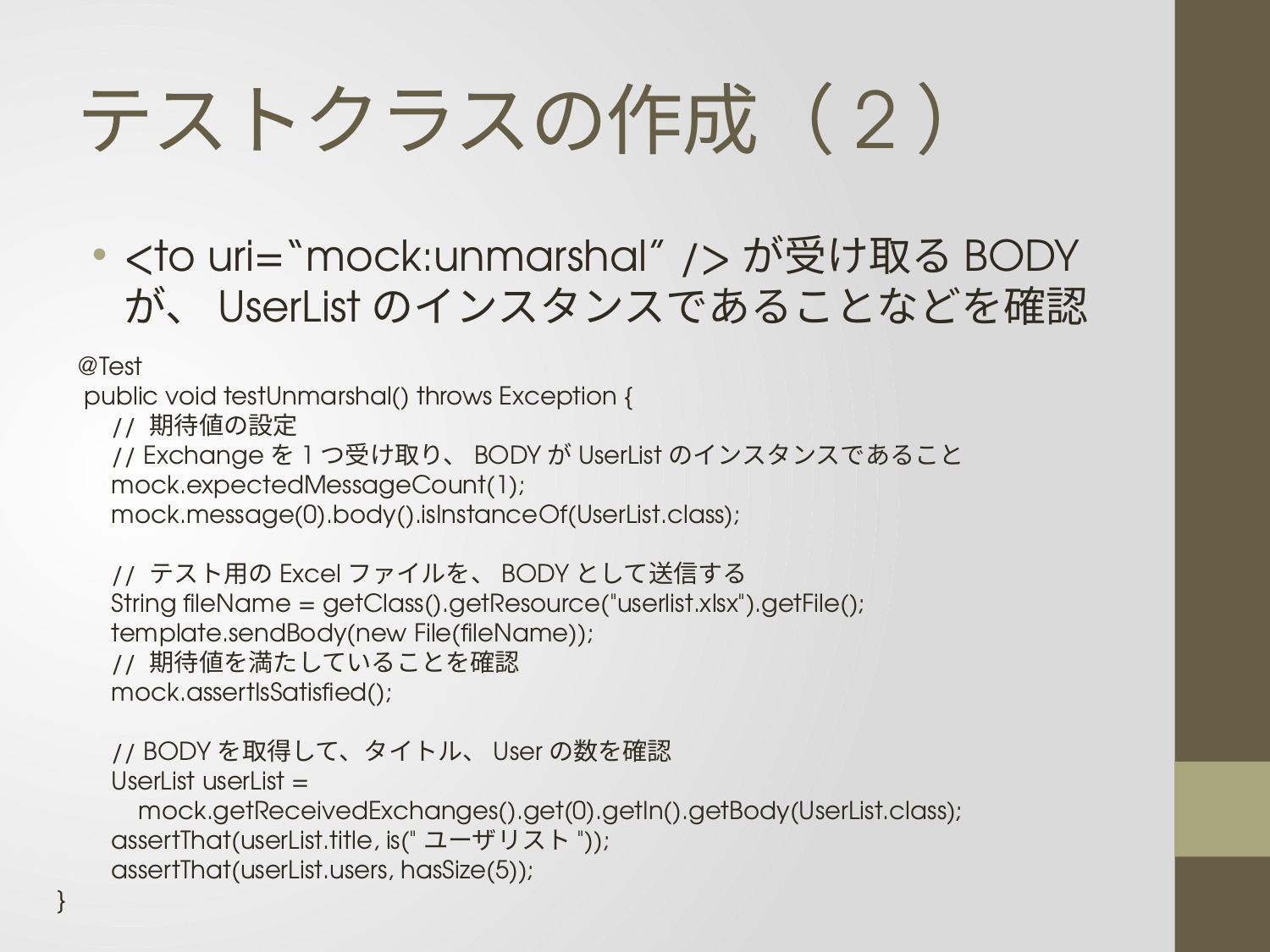

# テストクラスの作成（2）
<to uri=“mock:unmarshal” />が受け取るBODYが、UserListのインスタンスであることなどを確認
   @Test
    public void testUnmarshal() throws Exception {
        // 期待値の設定
        // Exchangeを1つ受け取り、BODYがUserListのインスタンスであること
        mock.expectedMessageCount(1);
        mock.message(0).body().isInstanceOf(UserList.class);

        // テスト用のExcelファイルを、BODYとして送信する
        String fileName = getClass().getResource("userlist.xlsx").getFile();
        template.sendBody(new File(fileName));
        // 期待値を満たしていることを確認
        mock.assertIsSatisfied();

        // BODYを取得して、タイトル、Userの数を確認
        UserList userList =
            mock.getReceivedExchanges().get(0).getIn().getBody(UserList.class);
        assertThat(userList.title, is("ユーザリスト"));
        assertThat(userList.users, hasSize(5));
}